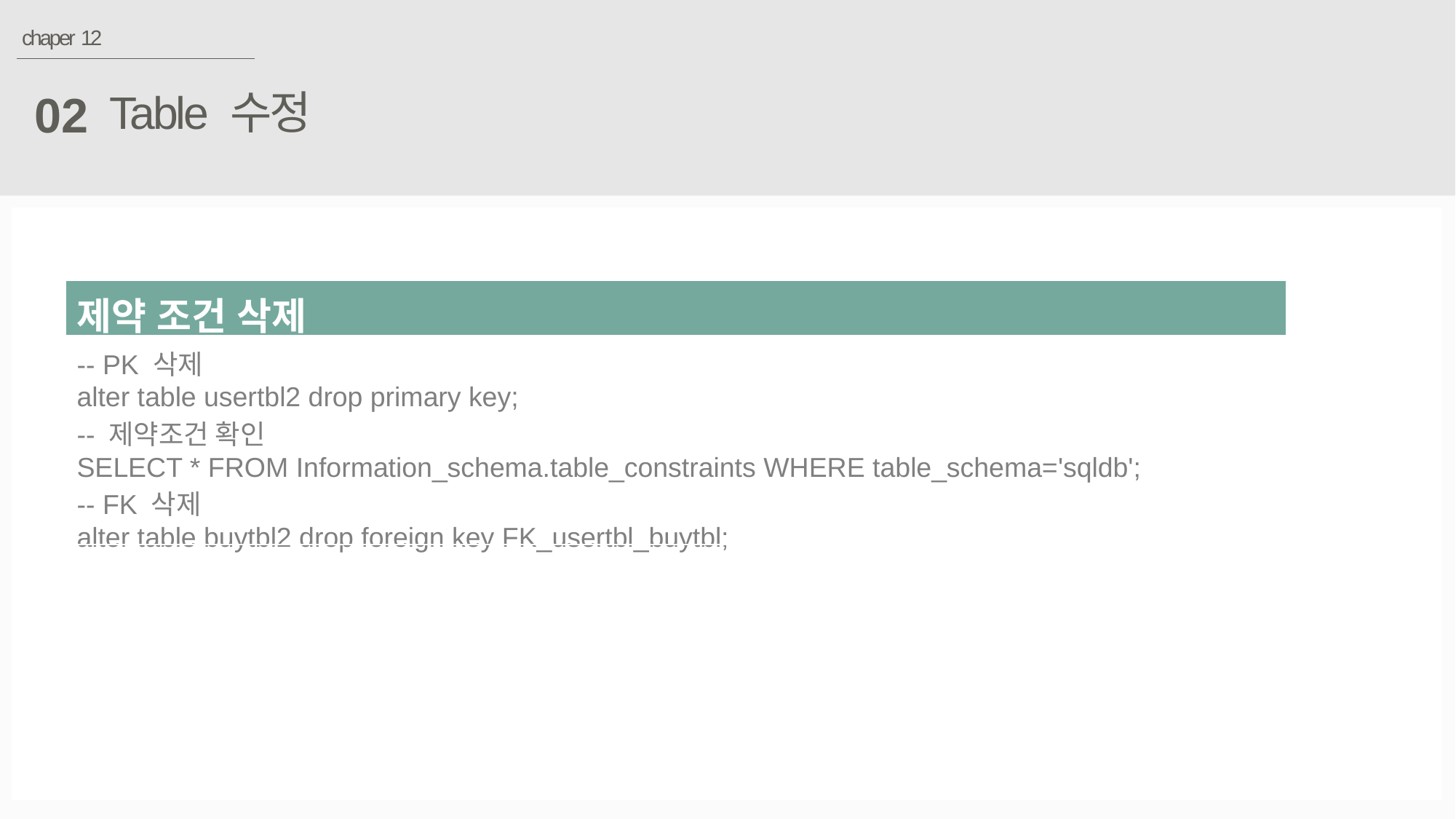

chaper  12
Table 수정
02

| 제약 조건 삭제 |
| --- |
| -- PK 삭제 alter table usertbl2 drop primary key; -- 제약조건 확인 SELECT \* FROM Information\_schema.table\_constraints WHERE table\_schema='sqldb'; -- FK 삭제 alter table buytbl2 drop foreign key FK\_usertbl\_buytbl; |